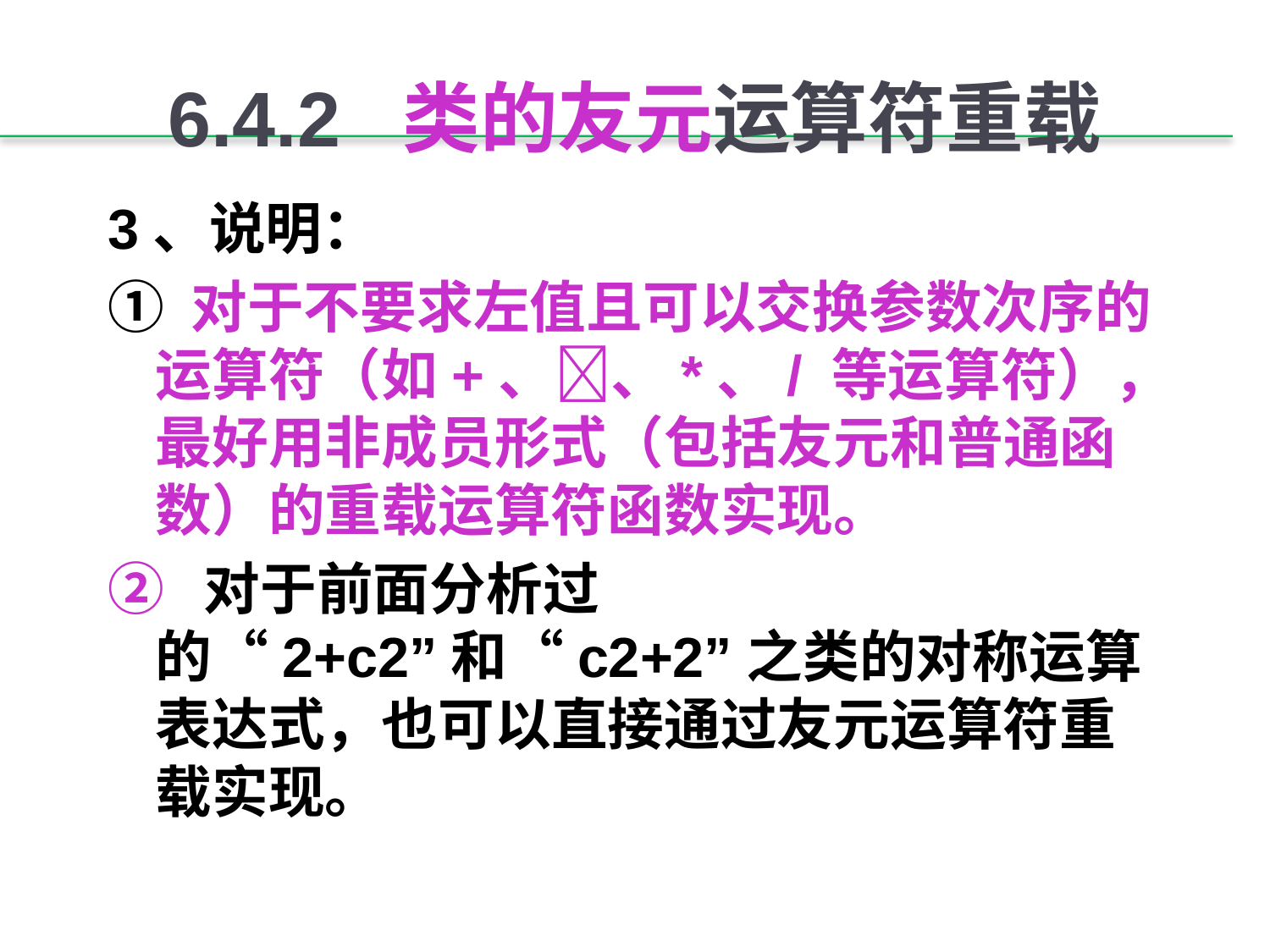

# 6.4.2  类的友元运算符重载
3、说明：
① 对于不要求左值且可以交换参数次序的运算符（如+、−、*、/ 等运算符），最好用非成员形式（包括友元和普通函数）的重载运算符函数实现。
②  对于前面分析过的“2+c2”和“c2+2”之类的对称运算表达式，也可以直接通过友元运算符重载实现。